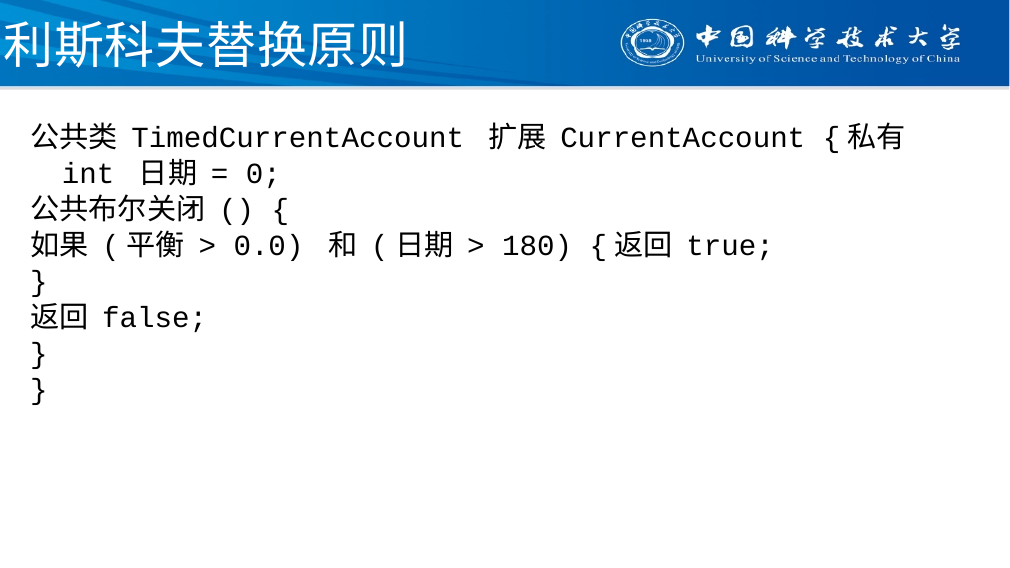

# 利斯科夫替换原则
公共类 TimedCurrentAccount 扩展 CurrentAccount {私有 int 日期 = 0;
公共布尔关闭 () {
如果 (平衡 > 0.0) 和 (日期 > 180) {返回 true;
}
返回 false;
}
}